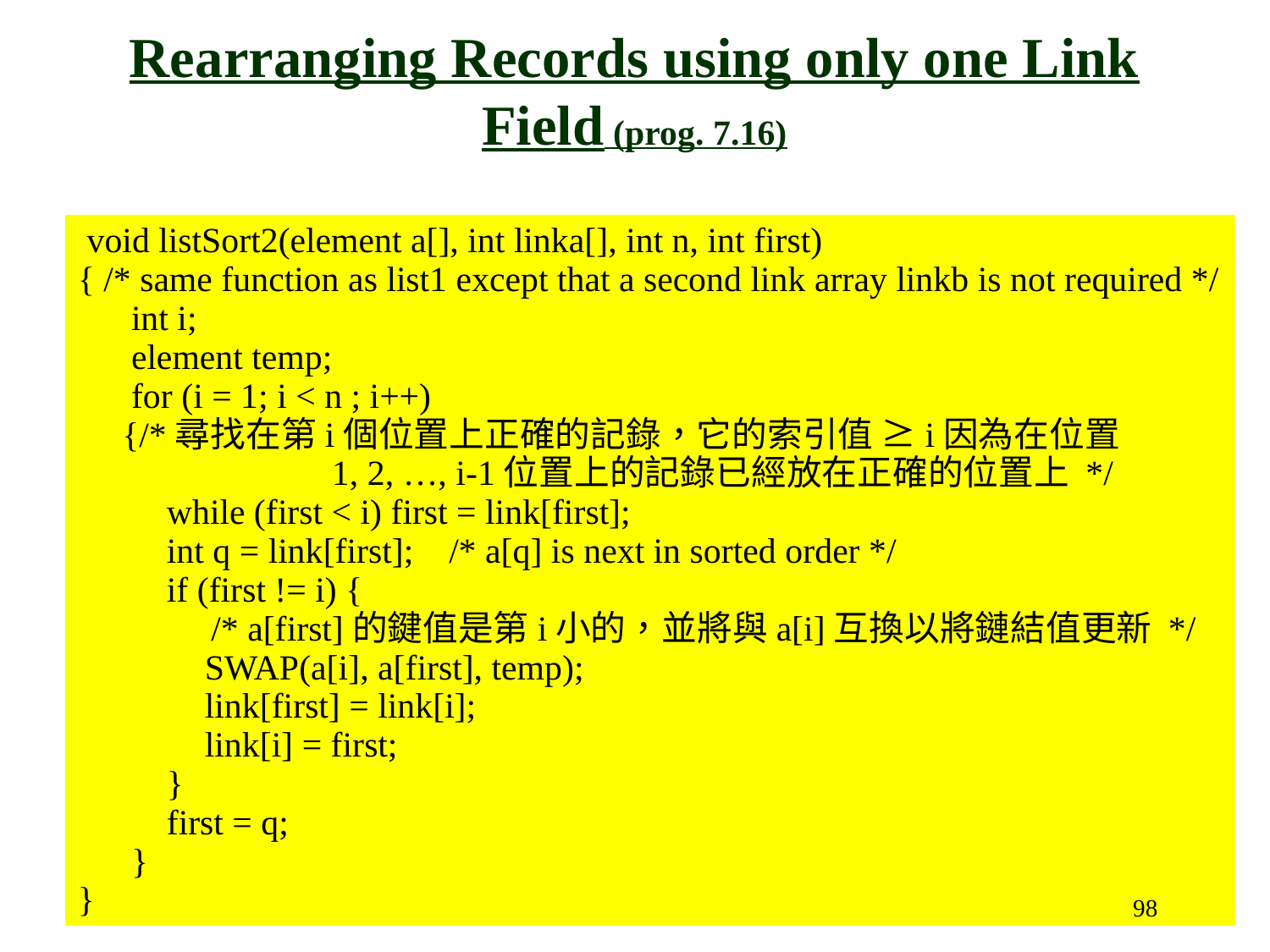

Rearranging Records using only one Link Field (prog. 7.16)
 void listSort2(element a[], int linka[], int n, int first)
{ /* same function as list1 except that a second link array linkb is not required */
      int i;
      element temp;
      for (i = 1; i < n ; i++)
     {/*尋找在第i個位置上正確的記錄，它的索引值 ≥i因為在位置			1, 2, …, i-1位置上的記錄已經放在正確的位置上 */
          while (first < i) first = link[first];
          int q = link[first];    /* a[q] is next in sorted order */
          if (first != i) {
               /* a[first]的鍵值是第i小的，並將與a[i]互換以將鏈結值更新 */
	SWAP(a[i], a[first], temp);
	link[first] = link[i];
	link[i] = first;
          }
          first = q;
      }
}
98